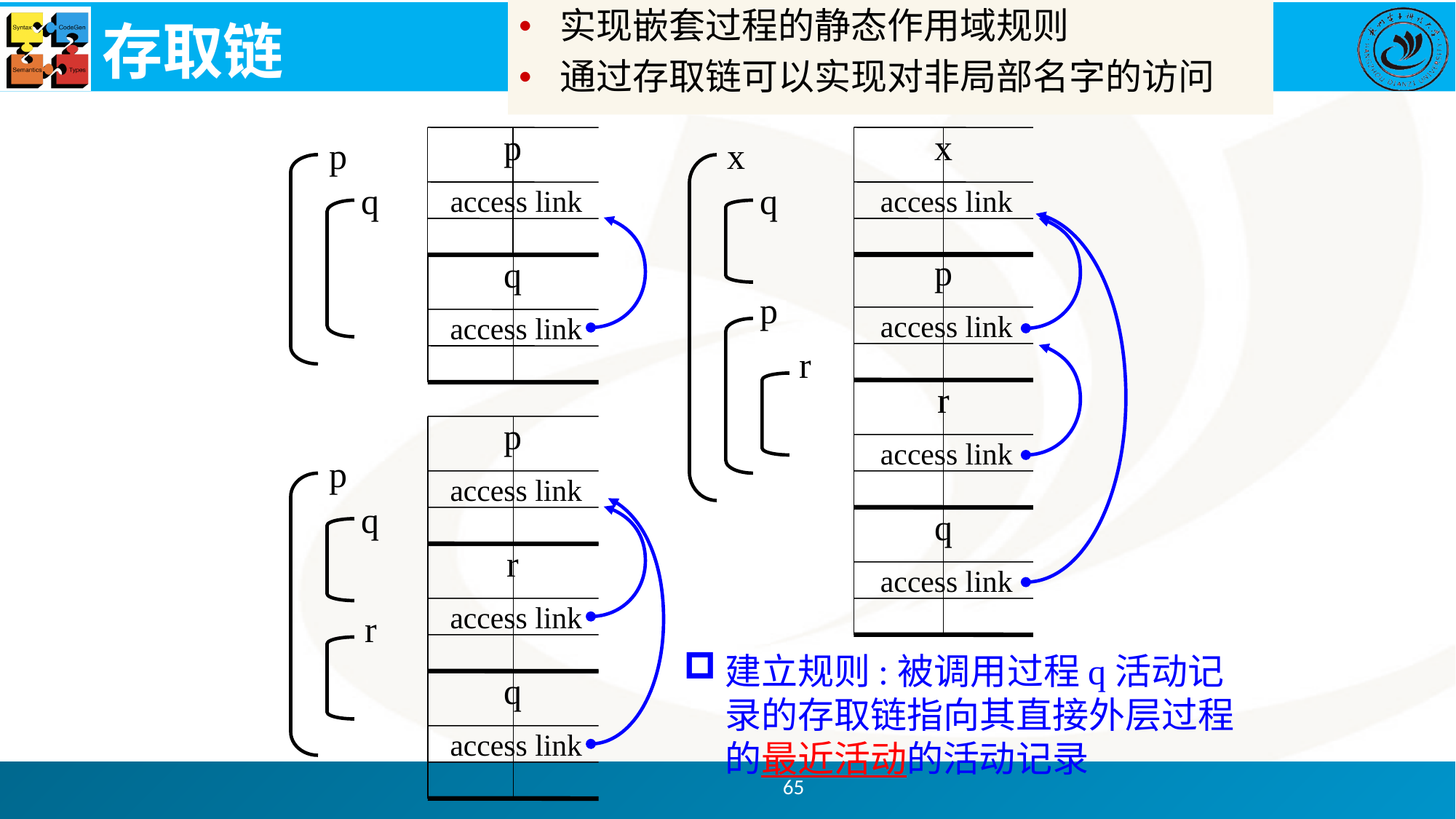

实现嵌套过程的静态作用域规则
通过存取链可以实现对非局部名字的访问
# 存取链
p

access link

x

access link

p

q

x

q

p

r

p

access link

q

access link

r

access link

p

access link

p

q

r

q

access link

r

access link

建立规则:被调用过程q活动记录的存取链指向其直接外层过程的最近活动的活动记录
q

access link

65